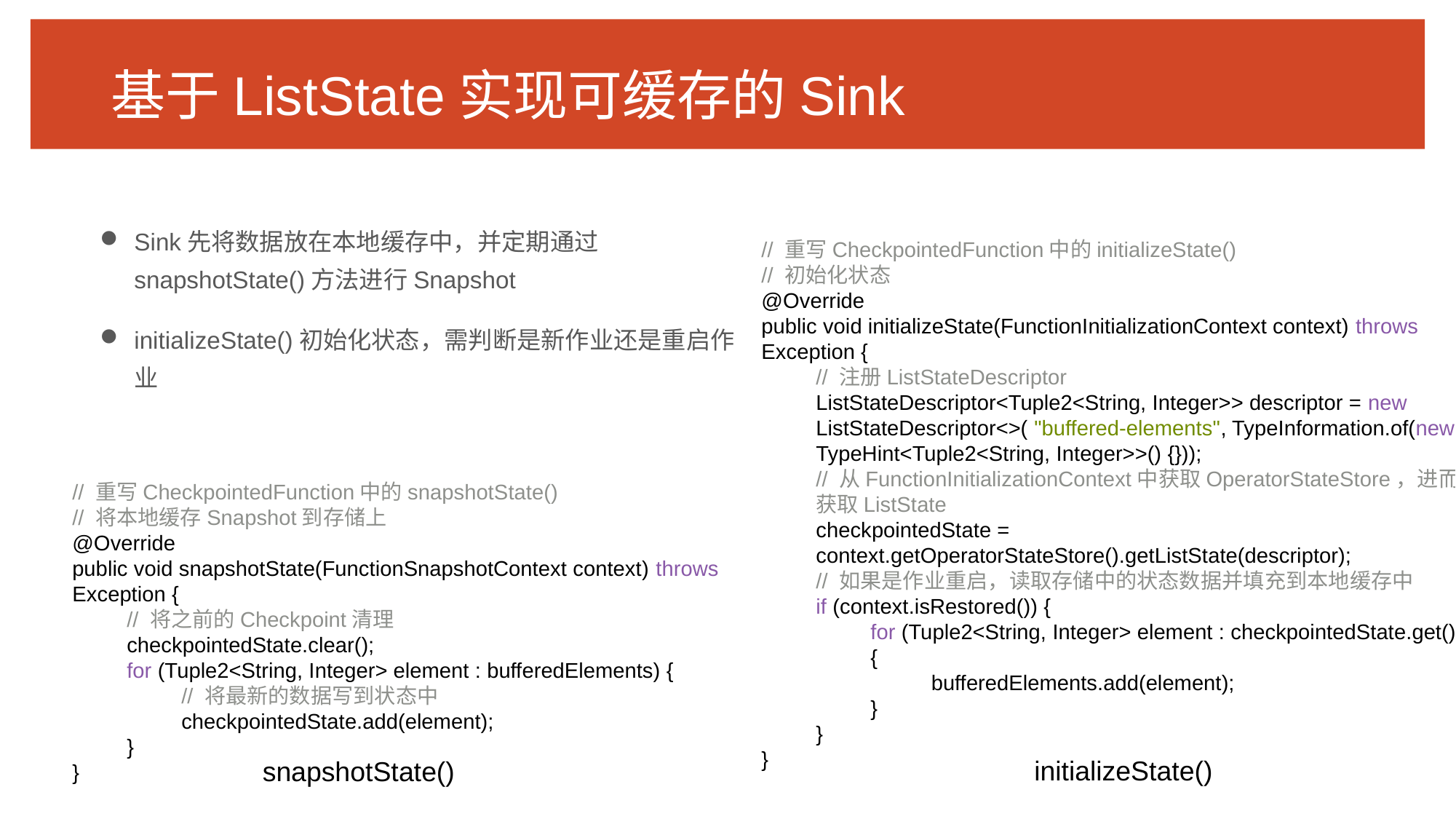

# 基于ListState实现可缓存的Sink
Sink先将数据放在本地缓存中，并定期通过snapshotState()方法进行Snapshot
initializeState()初始化状态，需判断是新作业还是重启作业
// 重写CheckpointedFunction中的initializeState()
// 初始化状态
@Override
public void initializeState(FunctionInitializationContext context) throws Exception {
// 注册ListStateDescriptor
ListStateDescriptor<Tuple2<String, Integer>> descriptor = new ListStateDescriptor<>( "buffered-elements", TypeInformation.of(new TypeHint<Tuple2<String, Integer>>() {}));
// 从FunctionInitializationContext中获取OperatorStateStore，进而获取ListState
checkpointedState = context.getOperatorStateStore().getListState(descriptor);
// 如果是作业重启，读取存储中的状态数据并填充到本地缓存中
if (context.isRestored()) {
for (Tuple2<String, Integer> element : checkpointedState.get()) {
 bufferedElements.add(element);
}
}
}
// 重写CheckpointedFunction中的snapshotState()
// 将本地缓存Snapshot到存储上
@Override
public void snapshotState(FunctionSnapshotContext context) throws Exception {
// 将之前的Checkpoint清理
checkpointedState.clear();
for (Tuple2<String, Integer> element : bufferedElements) {
// 将最新的数据写到状态中
checkpointedState.add(element);
}
}
initializeState()
snapshotState()